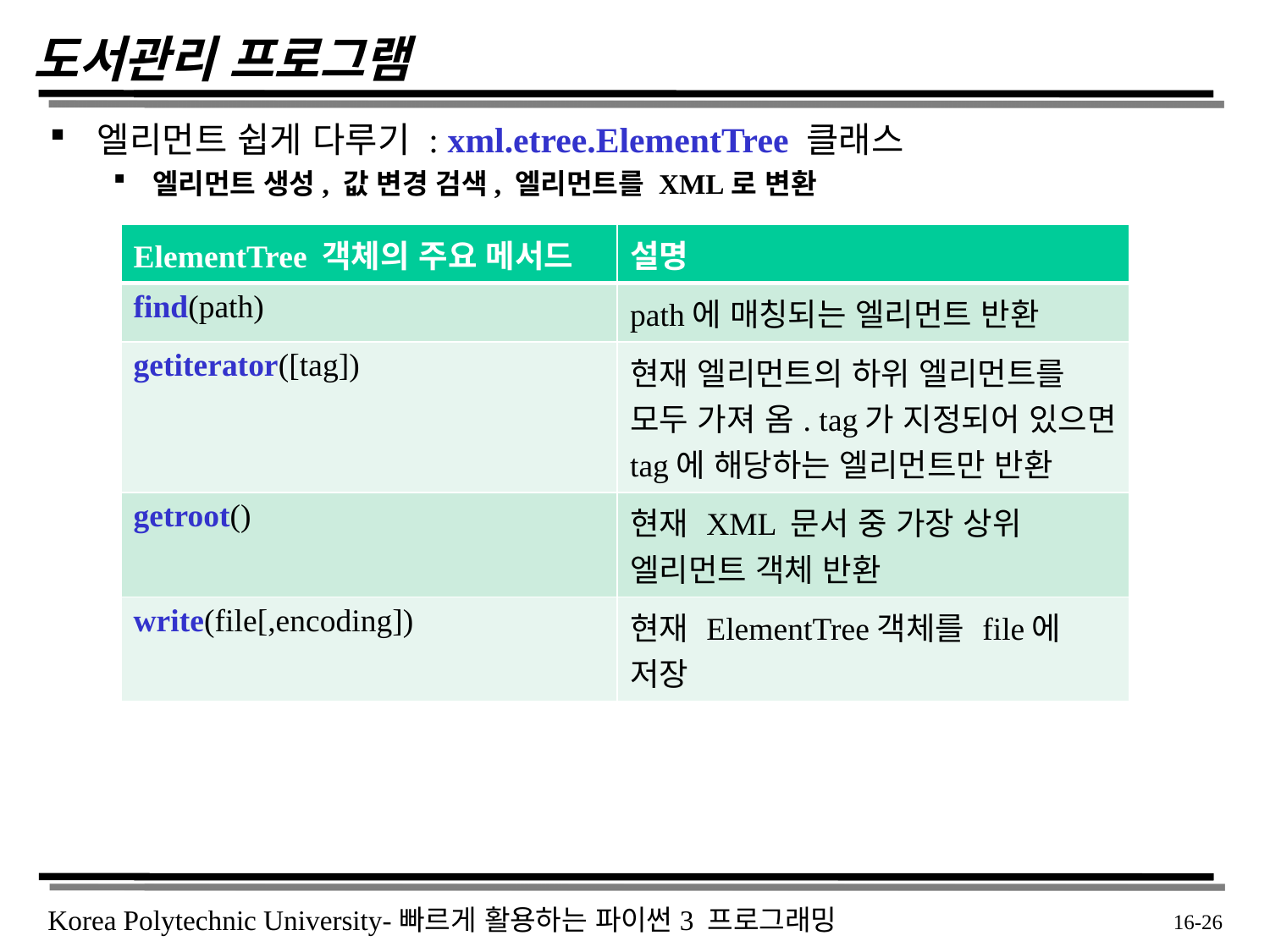

# 도서관리 프로그램
엘리먼트 쉽게 다루기 : xml.etree.ElementTree 클래스
엘리먼트 생성, 값 변경 검색, 엘리먼트를 XML로 변환

| ElementTree 객체의 주요 메서드 | 설명 |
| --- | --- |
| find(path) | path에 매칭되는 엘리먼트 반환 |
| getiterator([tag]) | 현재 엘리먼트의 하위 엘리먼트를 모두 가져 옴. tag가 지정되어 있으면 tag에 해당하는 엘리먼트만 반환 |
| getroot() | 현재 XML 문서 중 가장 상위 엘리먼트 객체 반환 |
| write(file[,encoding]) | 현재 ElementTree객체를 file에 저장 |
 16-26